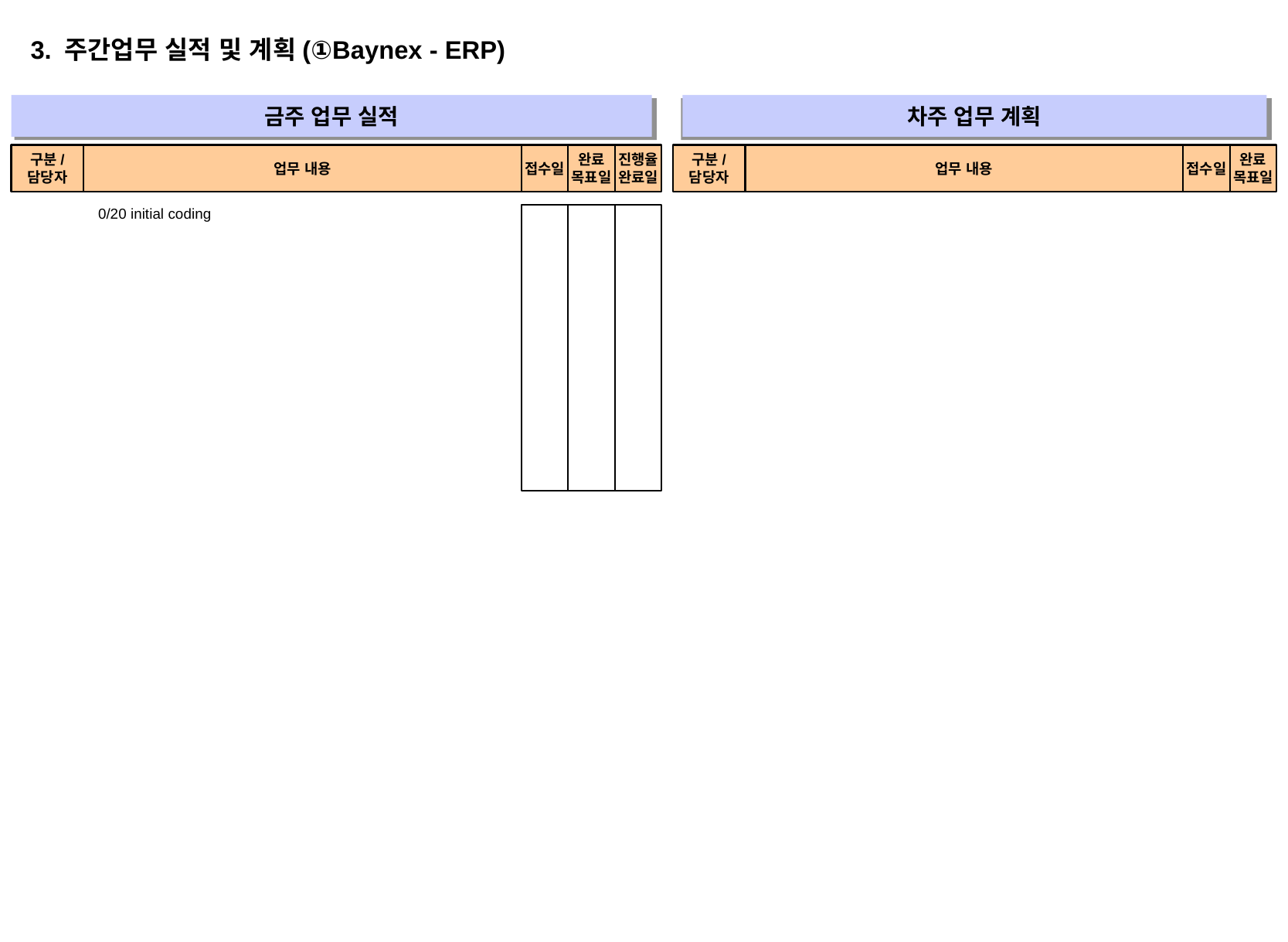

3. 주간업무 실적 및 계획(①Baynex - ERP)
금주 업무 실적
차주 업무 계획
" "
" "
구분/
담당자
업무 내용
접수일
완료
목표일
진행율
완료일
구분/
담당자
업무 내용
접수일
완료
목표일
  0/20 initial coding